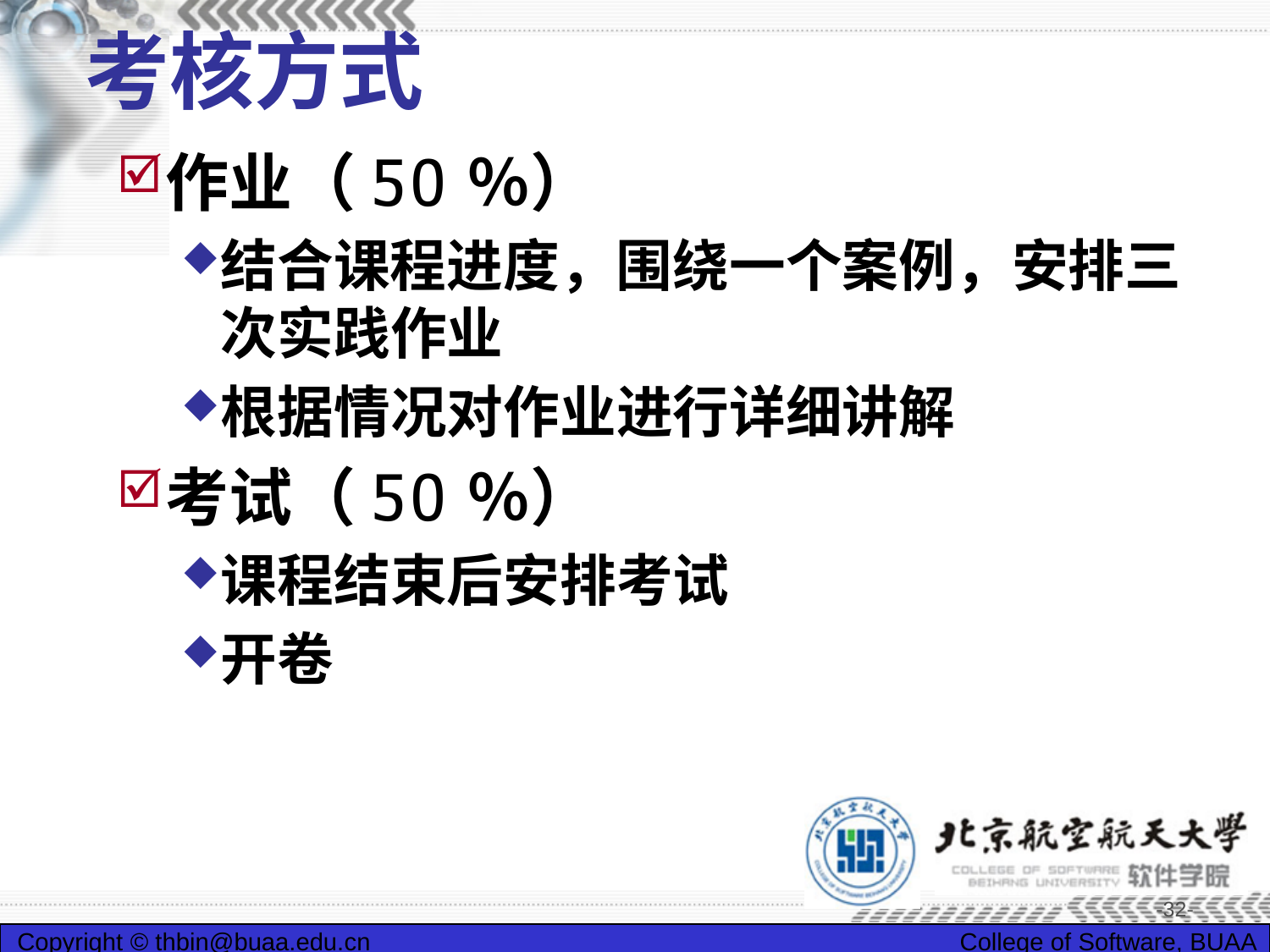

# 考核方式
作业（50％）
结合课程进度，围绕一个案例，安排三次实践作业
根据情况对作业进行详细讲解
考试（50％）
课程结束后安排考试
开卷

-32-